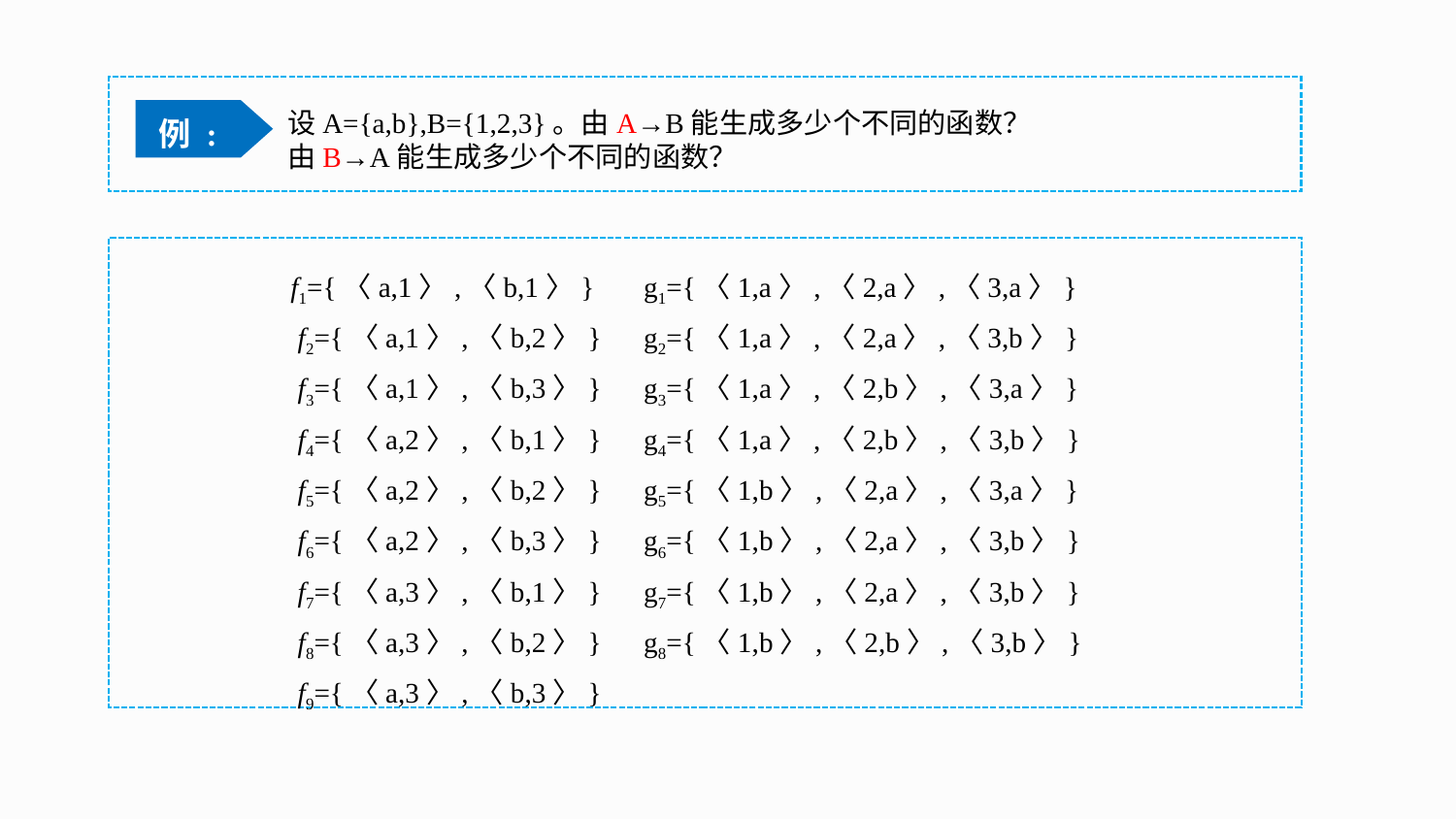

设A={a,b},B={1,2,3}。由A→B能生成多少个不同的函数？
由B→A能生成多少个不同的函数？
例 :

 f1={〈a,1〉,〈b,1〉}       g1={〈1,a〉,〈2,a〉,〈3,a〉}
  f2={〈a,1〉,〈b,2〉}      g2={〈1,a〉,〈2,a〉,〈3,b〉}
  f3={〈a,1〉,〈b,3〉}      g3={〈1,a〉,〈2,b〉,〈3,a〉}
  f4={〈a,2〉,〈b,1〉}      g4={〈1,a〉,〈2,b〉,〈3,b〉}
  f5={〈a,2〉,〈b,2〉}      g5={〈1,b〉,〈2,a〉,〈3,a〉}
  f6={〈a,2〉,〈b,3〉}      g6={〈1,b〉,〈2,a〉,〈3,b〉}
  f7={〈a,3〉,〈b,1〉}      g7={〈1,b〉,〈2,a〉,〈3,b〉}
  f8={〈a,3〉,〈b,2〉}      g8={〈1,b〉,〈2,b〉,〈3,b〉}
  f9={〈a,3〉,〈b,3〉}